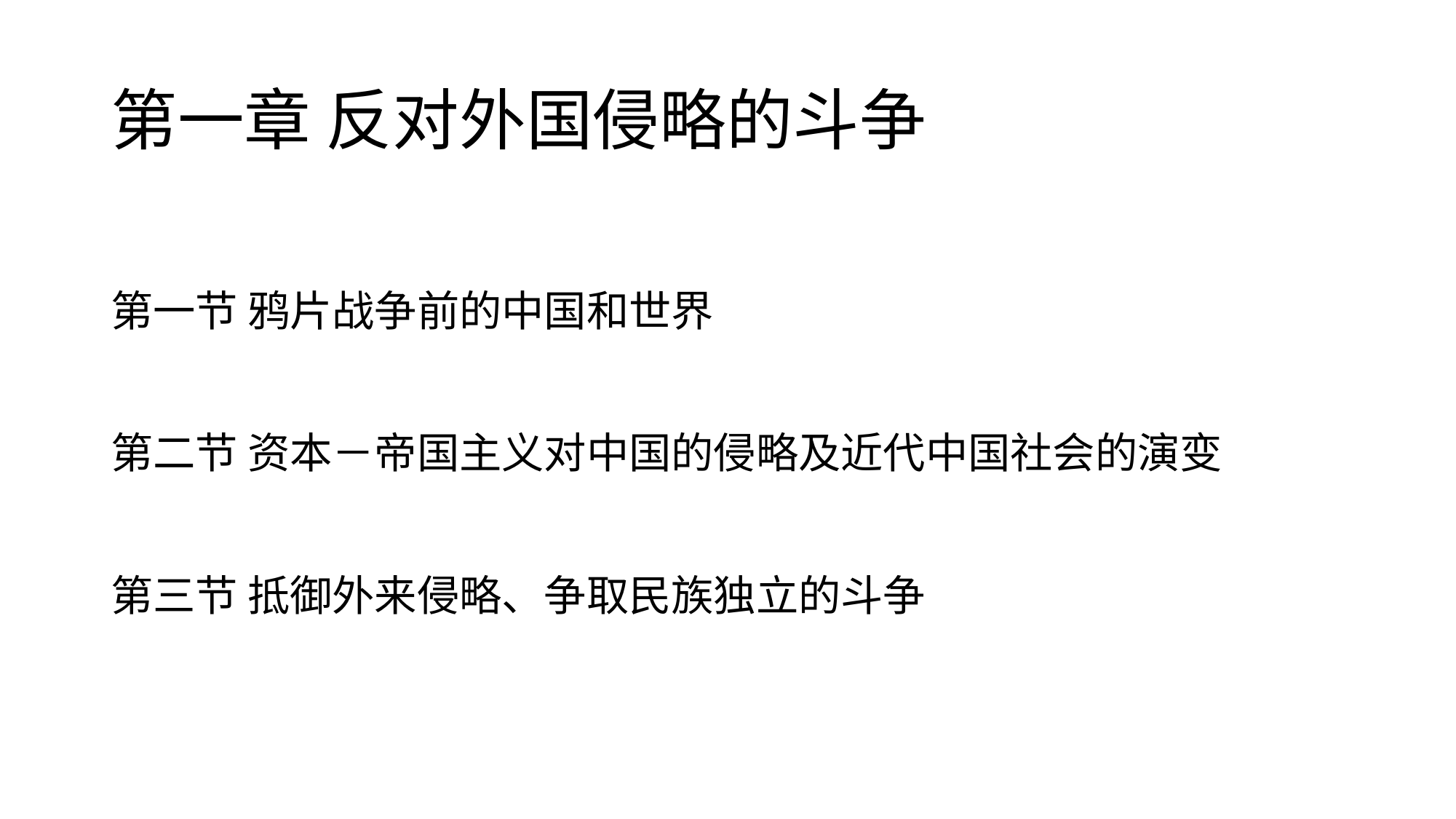

# 第一章 反对外国侵略的斗争
第一节 鸦片战争前的中国和世界
第二节 资本－帝国主义对中国的侵略及近代中国社会的演变
第三节 抵御外来侵略、争取民族独立的斗争